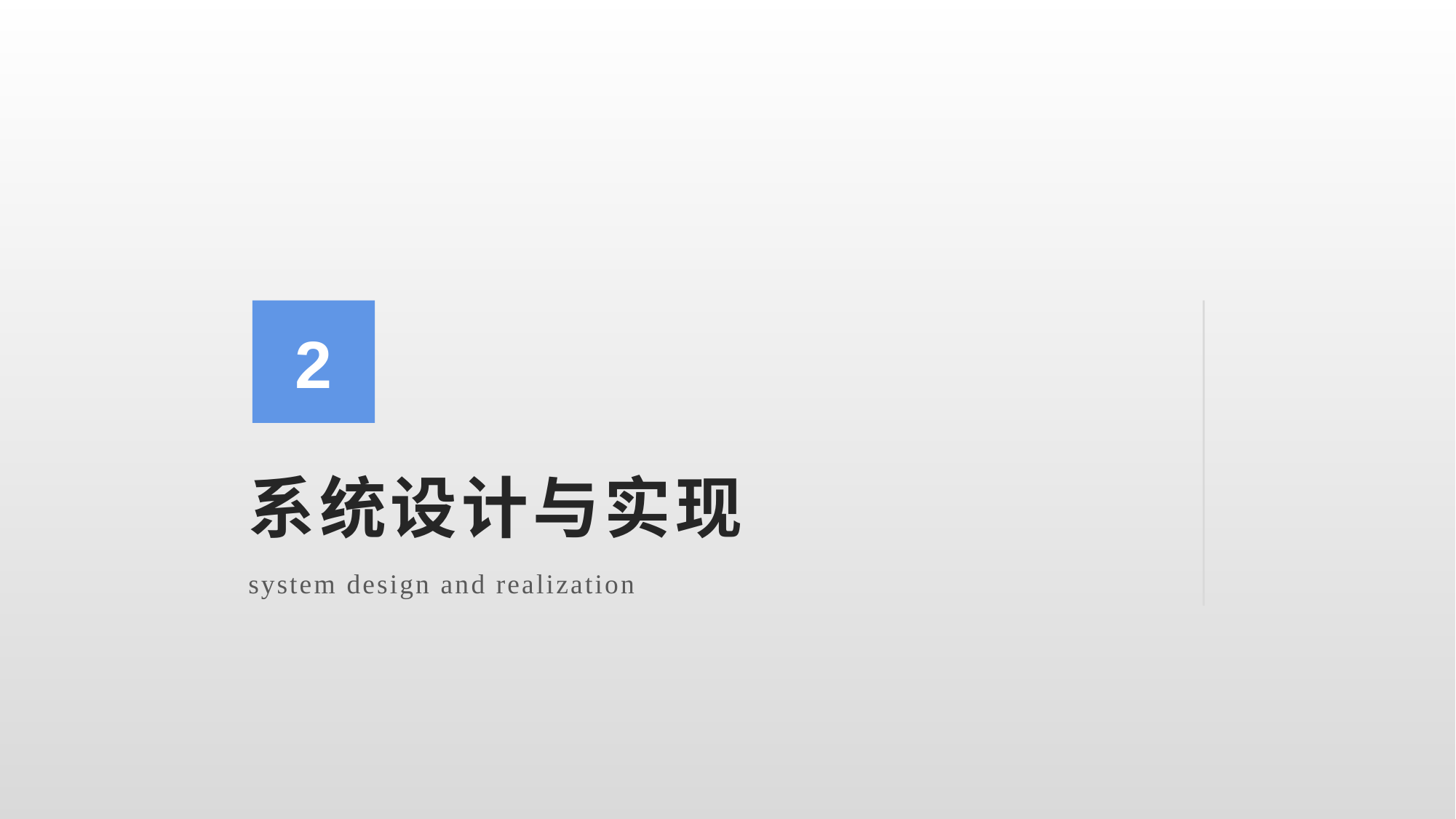

2

# 系统设计与实现
system design and realization